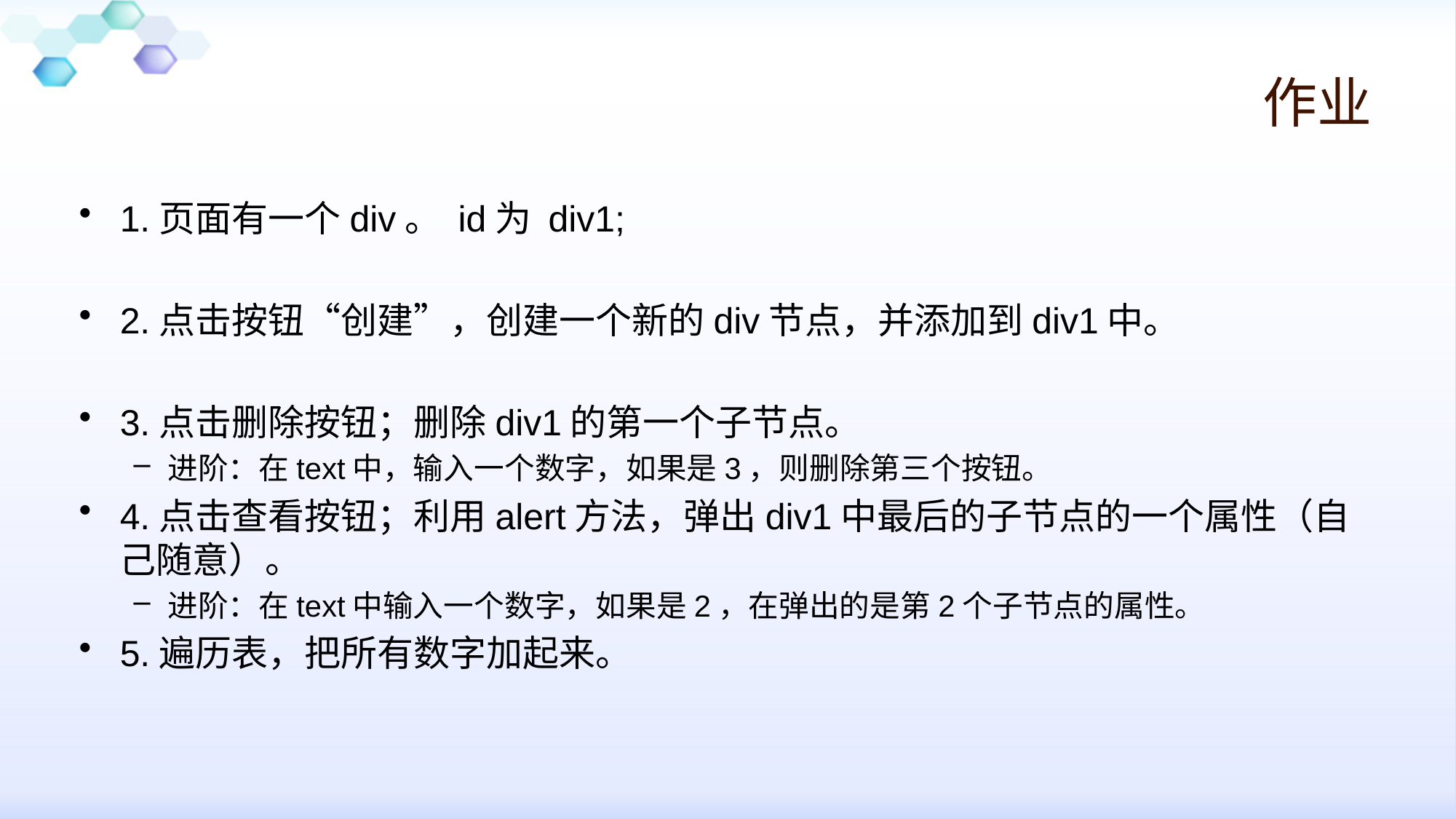

# 作业
1.页面有一个div。 id为 div1;

2.点击按钮“创建”，创建一个新的div节点，并添加到div1中。

3.点击删除按钮；删除div1的第一个子节点。
进阶：在text中，输入一个数字，如果是3，则删除第三个按钮。
4.点击查看按钮；利用alert方法，弹出div1中最后的子节点的一个属性（自己随意）。
进阶：在text中输入一个数字，如果是2，在弹出的是第2个子节点的属性。
5.遍历表，把所有数字加起来。